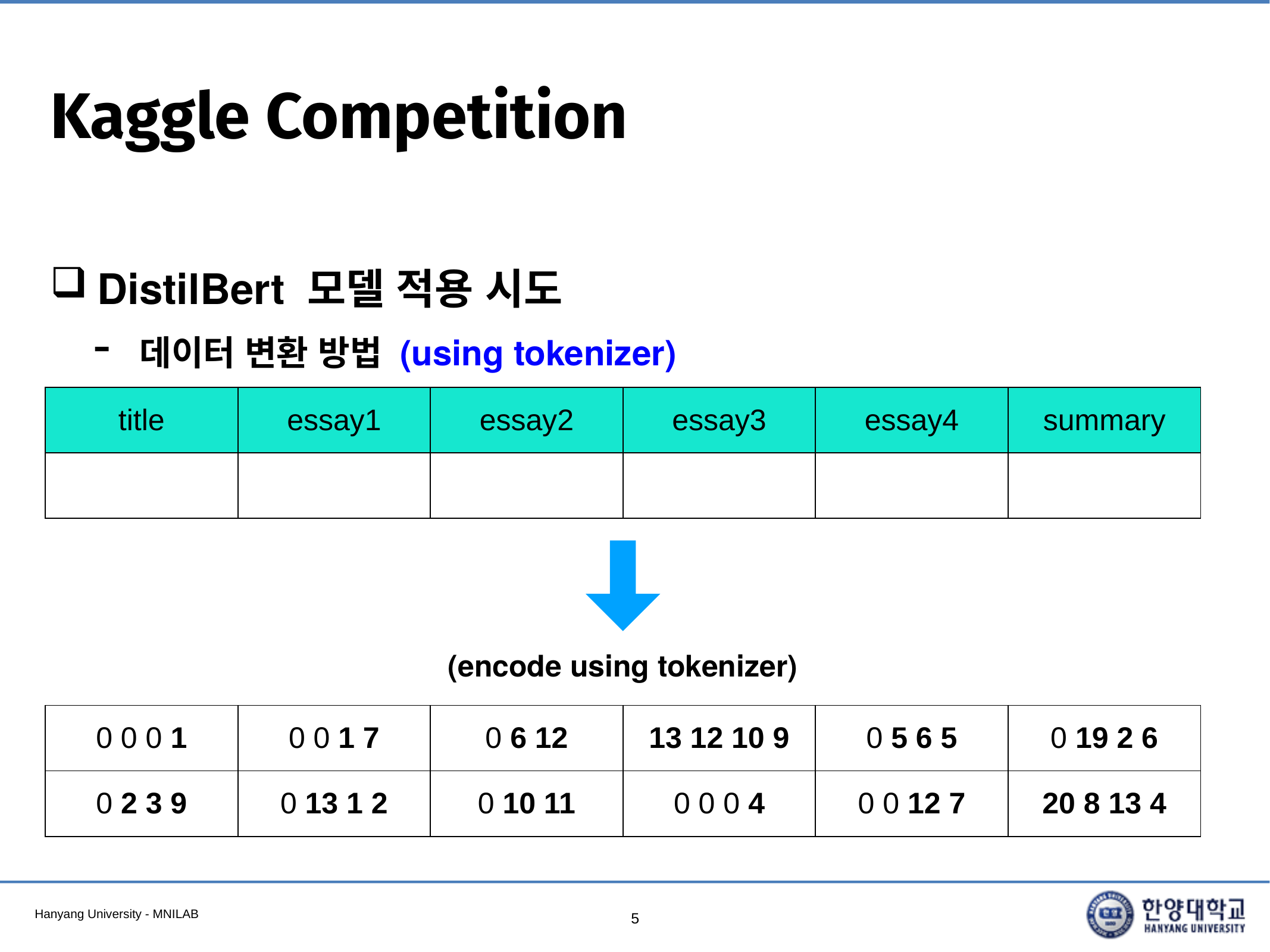

# Kaggle Competition
DistilBert 모델 적용 시도
데이터 변환 방법 (using tokenizer)
| title | essay1 | essay2 | essay3 | essay4 | summary |
| --- | --- | --- | --- | --- | --- |
|  |  |  |  |  |  |

(encode using tokenizer)
| 0 0 0 1 | 0 0 1 7 | 0 6 12 | 13 12 10 9 | 0 5 6 5 | 0 19 2 6 |
| --- | --- | --- | --- | --- | --- |
| 0 2 3 9 | 0 13 1 2 | 0 10 11 | 0 0 0 4 | 0 0 12 7 | 20 8 13 4 |
5